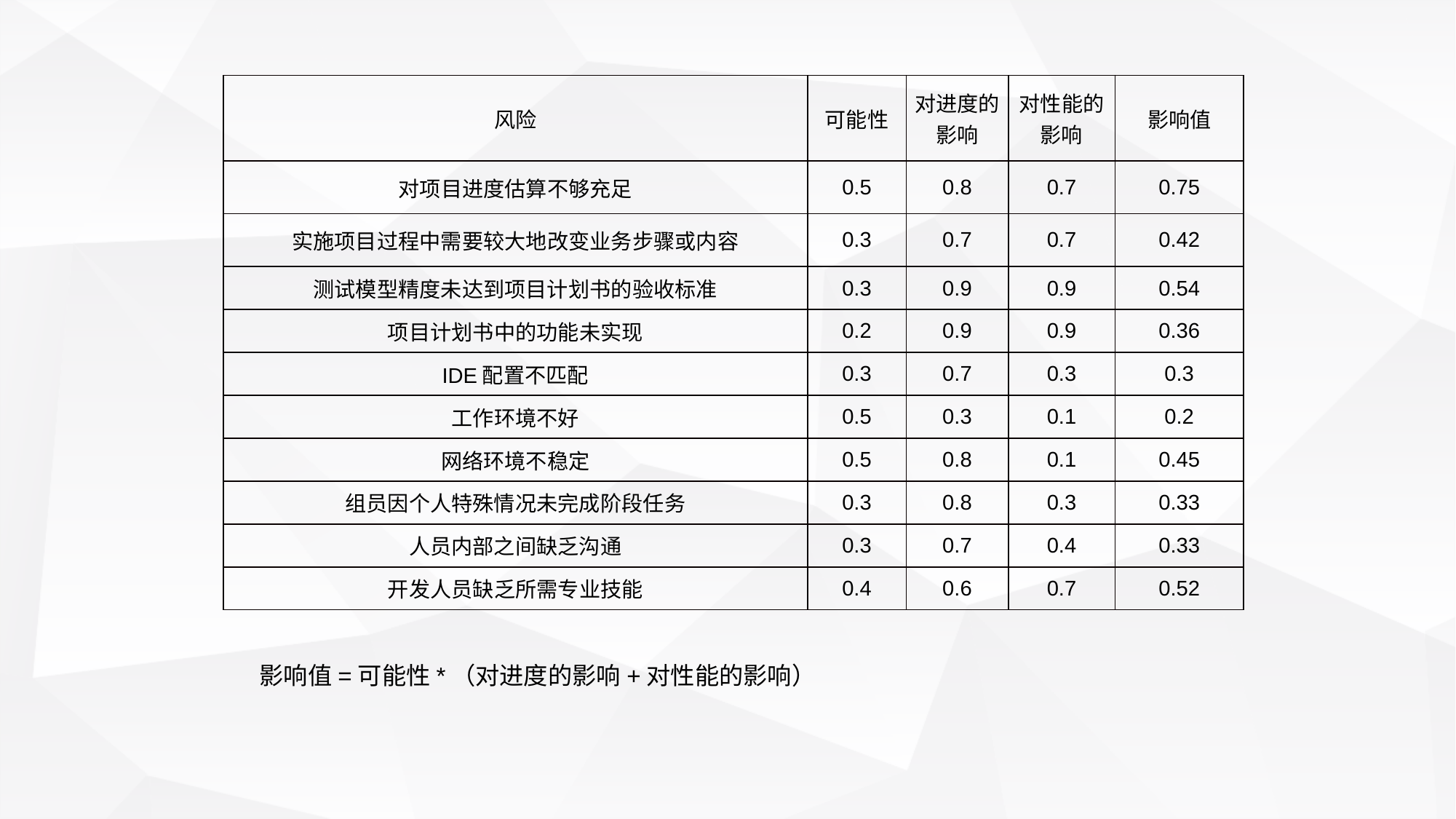

| 风险 | 可能性 | 对进度的影响 | 对性能的影响 | 影响值 |
| --- | --- | --- | --- | --- |
| 对项目进度估算不够充足 | 0.5 | 0.8 | 0.7 | 0.75 |
| 实施项目过程中需要较大地改变业务步骤或内容 | 0.3 | 0.7 | 0.7 | 0.42 |
| 测试模型精度未达到项目计划书的验收标准 | 0.3 | 0.9 | 0.9 | 0.54 |
| 项目计划书中的功能未实现 | 0.2 | 0.9 | 0.9 | 0.36 |
| IDE配置不匹配 | 0.3 | 0.7 | 0.3 | 0.3 |
| 工作环境不好 | 0.5 | 0.3 | 0.1 | 0.2 |
| 网络环境不稳定 | 0.5 | 0.8 | 0.1 | 0.45 |
| 组员因个人特殊情况未完成阶段任务 | 0.3 | 0.8 | 0.3 | 0.33 |
| 人员内部之间缺乏沟通 | 0.3 | 0.7 | 0.4 | 0.33 |
| 开发人员缺乏所需专业技能 | 0.4 | 0.6 | 0.7 | 0.52 |
影响值=可能性*（对进度的影响+对性能的影响）